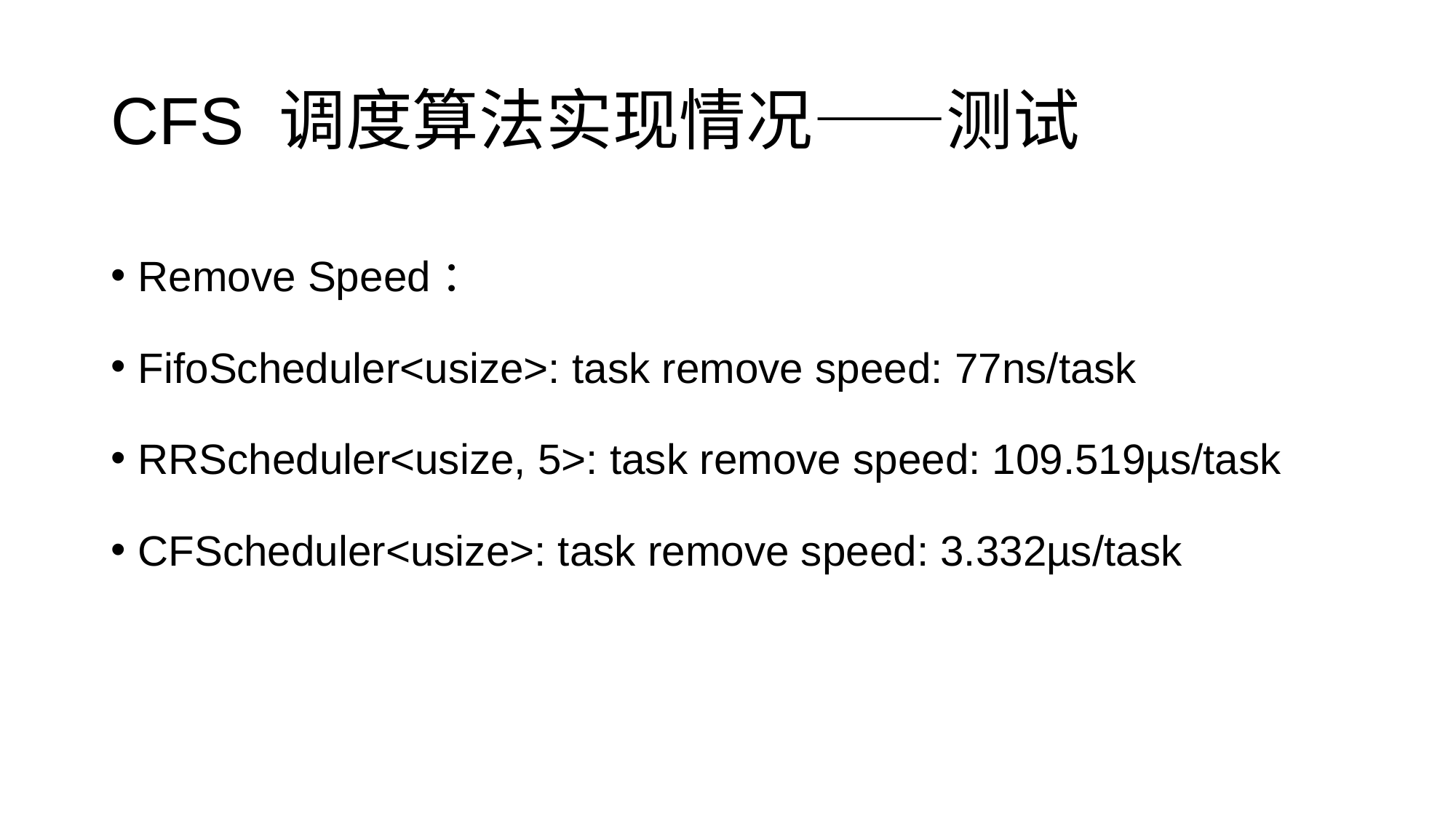

# CFS 调度算法实现情况——测试
Remove Speed：
FifoScheduler<usize>: task remove speed: 77ns/task
RRScheduler<usize, 5>: task remove speed: 109.519µs/task
CFScheduler<usize>: task remove speed: 3.332µs/task